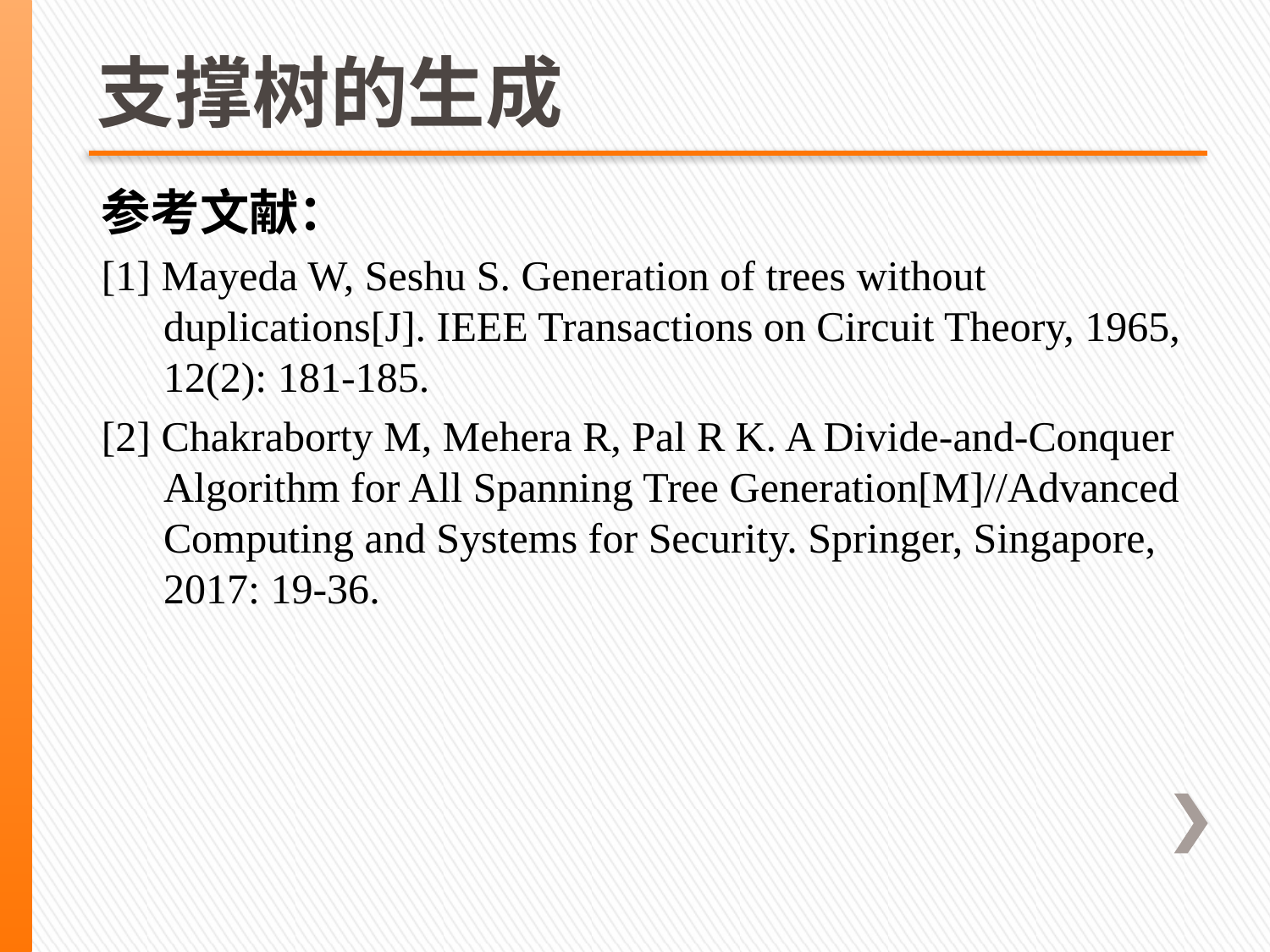

# 支撑树的生成
参考文献：
[1] Mayeda W, Seshu S. Generation of trees without duplications[J]. IEEE Transactions on Circuit Theory, 1965, 12(2): 181-185.
[2] Chakraborty M, Mehera R, Pal R K. A Divide-and-Conquer Algorithm for All Spanning Tree Generation[M]//Advanced Computing and Systems for Security. Springer, Singapore, 2017: 19-36.